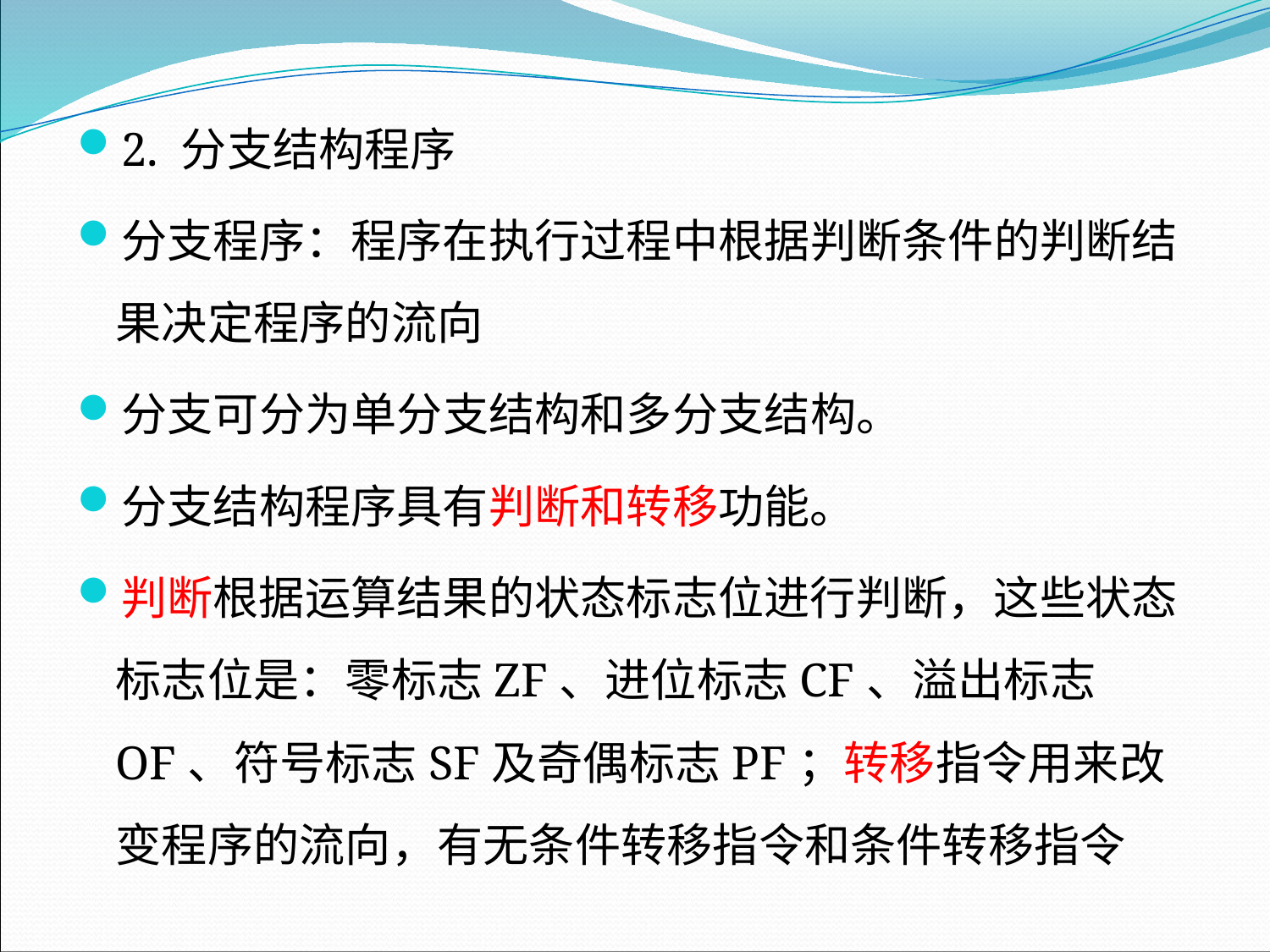

2. 分支结构程序
分支程序：程序在执行过程中根据判断条件的判断结果决定程序的流向
分支可分为单分支结构和多分支结构。
分支结构程序具有判断和转移功能。
判断根据运算结果的状态标志位进行判断，这些状态标志位是：零标志ZF、进位标志CF、溢出标志OF、符号标志SF及奇偶标志PF；转移指令用来改变程序的流向，有无条件转移指令和条件转移指令